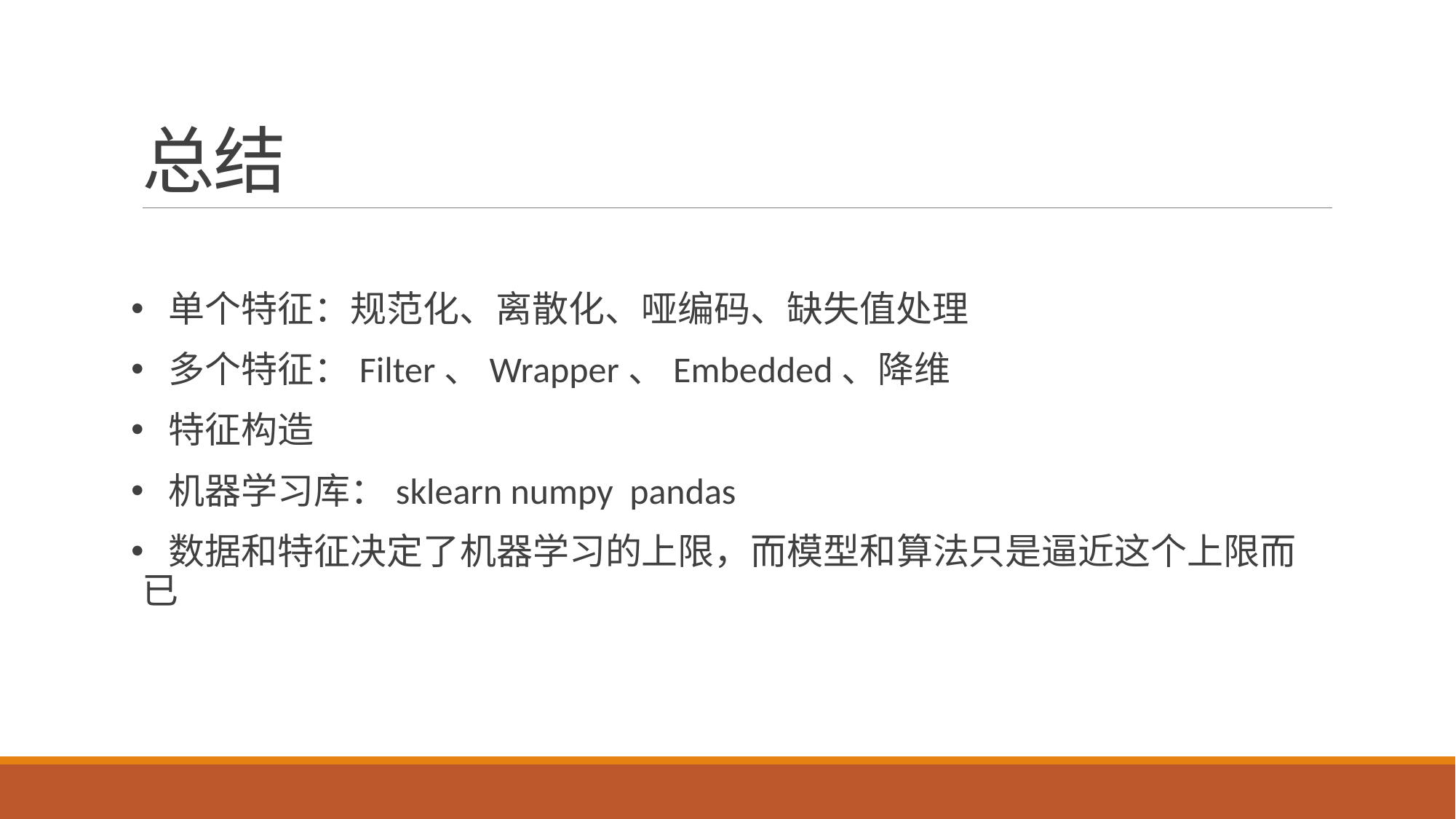

# 总结

  单个特征：规范化、离散化、哑编码、缺失值处理
  多个特征：Filter、Wrapper、Embedded、降维
  特征构造
  机器学习库：sklearn numpy  pandas
  数据和特征决定了机器学习的上限，而模型和算法只是逼近这个上限而已